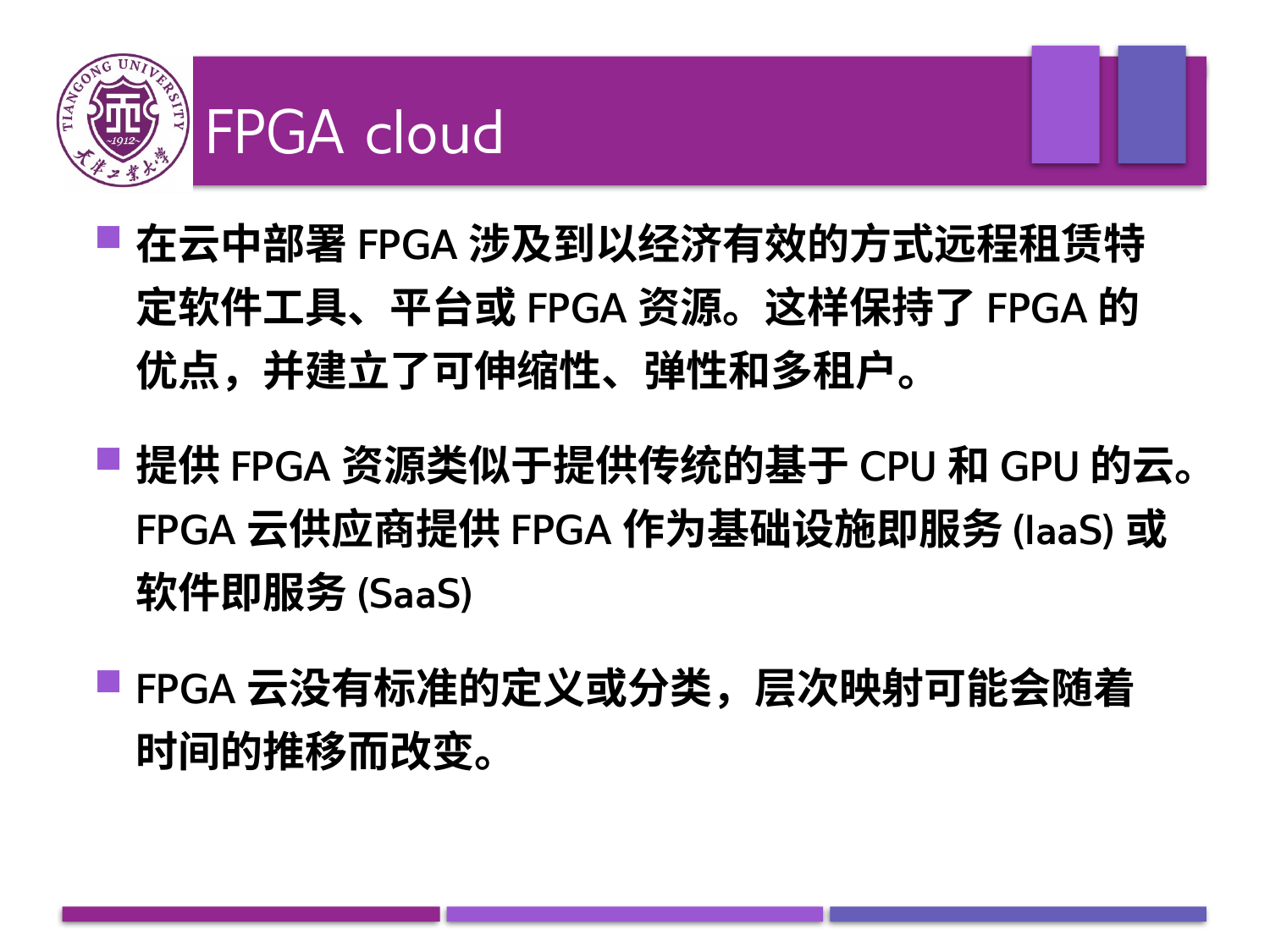

# FPGA cloud
在云中部署FPGA涉及到以经济有效的方式远程租赁特定软件工具、平台或FPGA资源。这样保持了FPGA的优点，并建立了可伸缩性、弹性和多租户。
提供FPGA资源类似于提供传统的基于CPU和GPU的云。FPGA云供应商提供FPGA作为基础设施即服务(IaaS)或软件即服务(SaaS)
FPGA云没有标准的定义或分类，层次映射可能会随着时间的推移而改变。